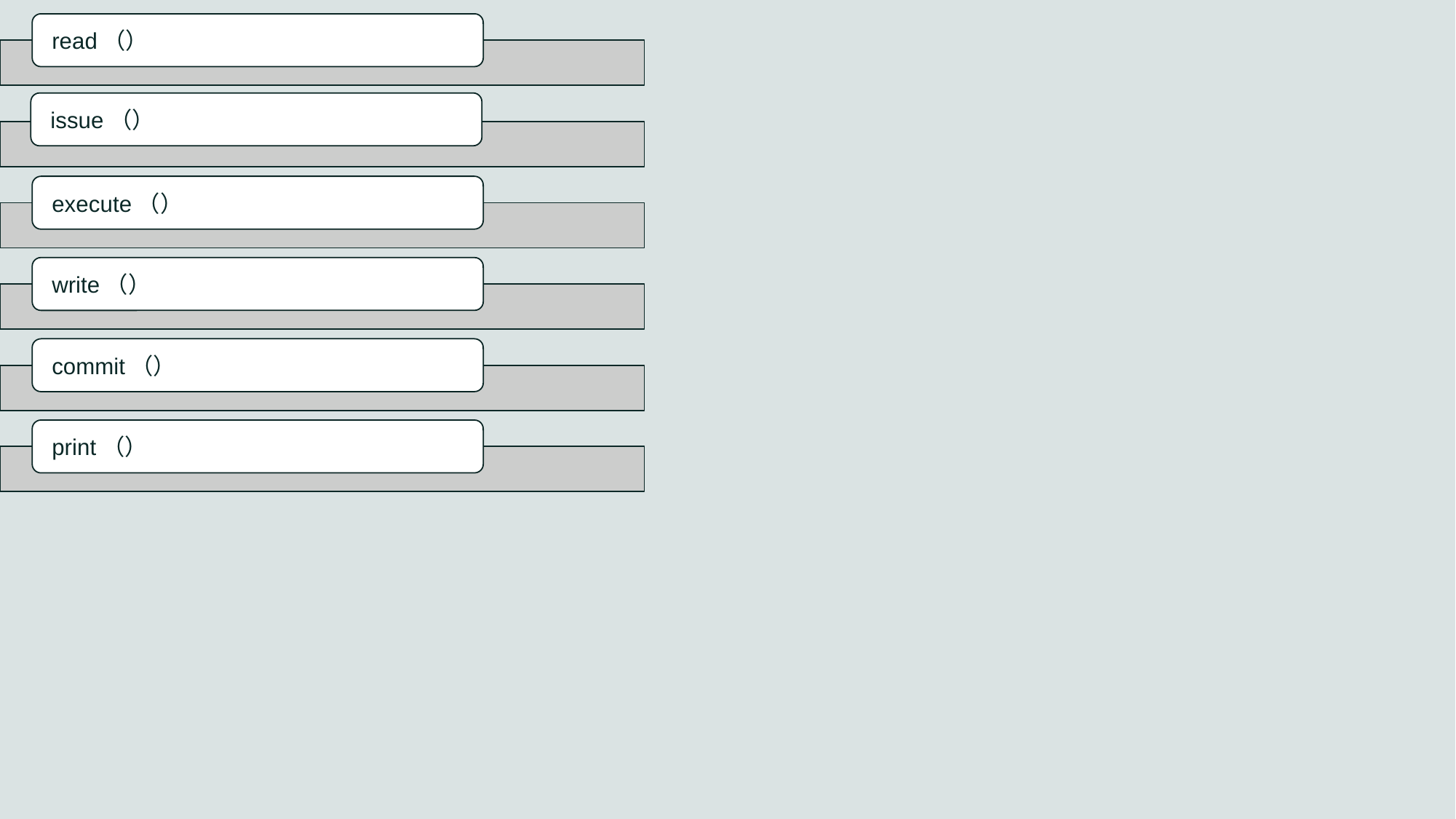

# 三、项目设计

read（）

issue（）

execute（）

write（）

commit（）

print（）